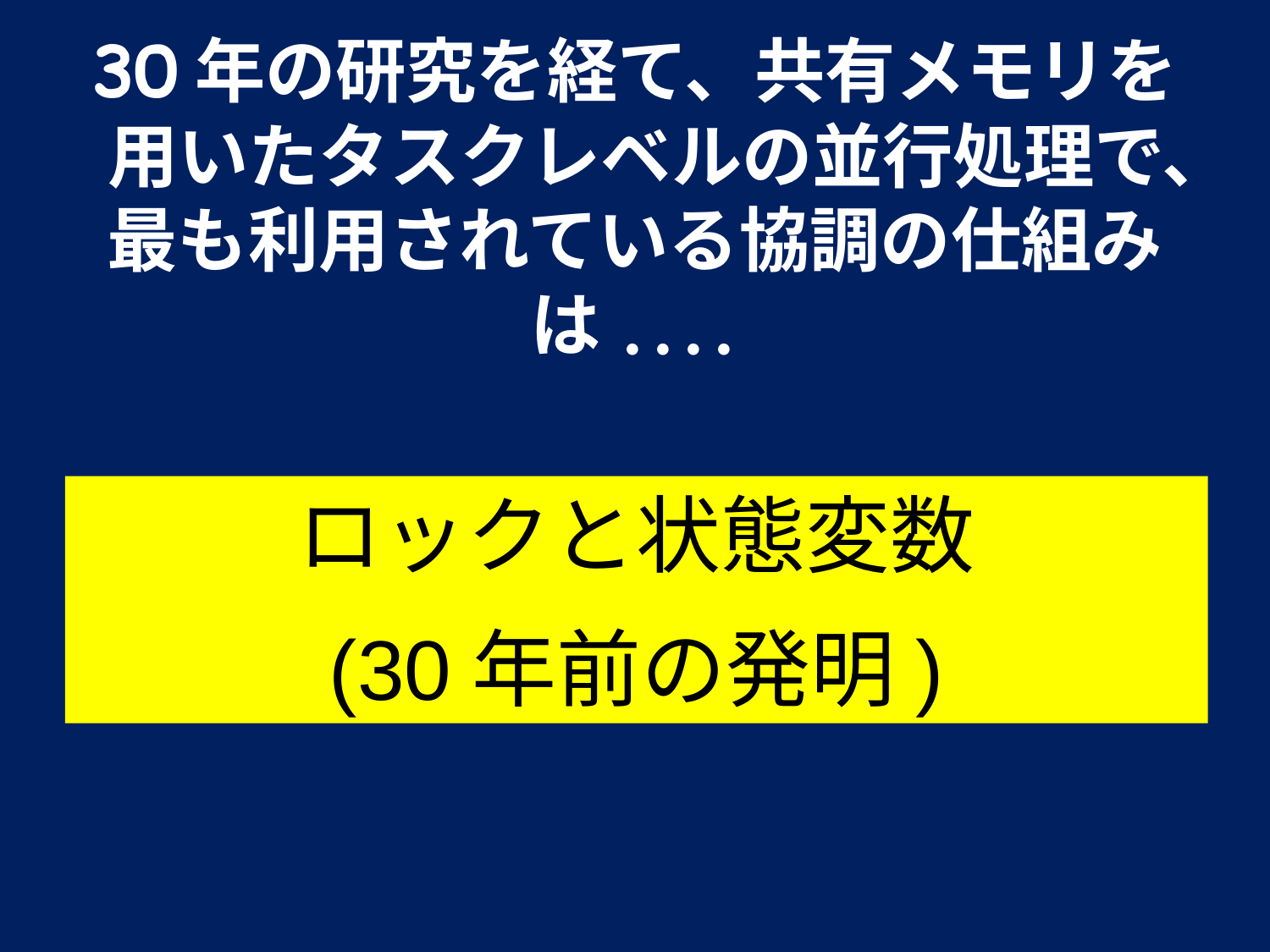

# 30年の研究を経て、共有メモリを用いたタスクレベルの並行処理で、最も利用されている協調の仕組みは....
ロックと状態変数
(30年前の発明)